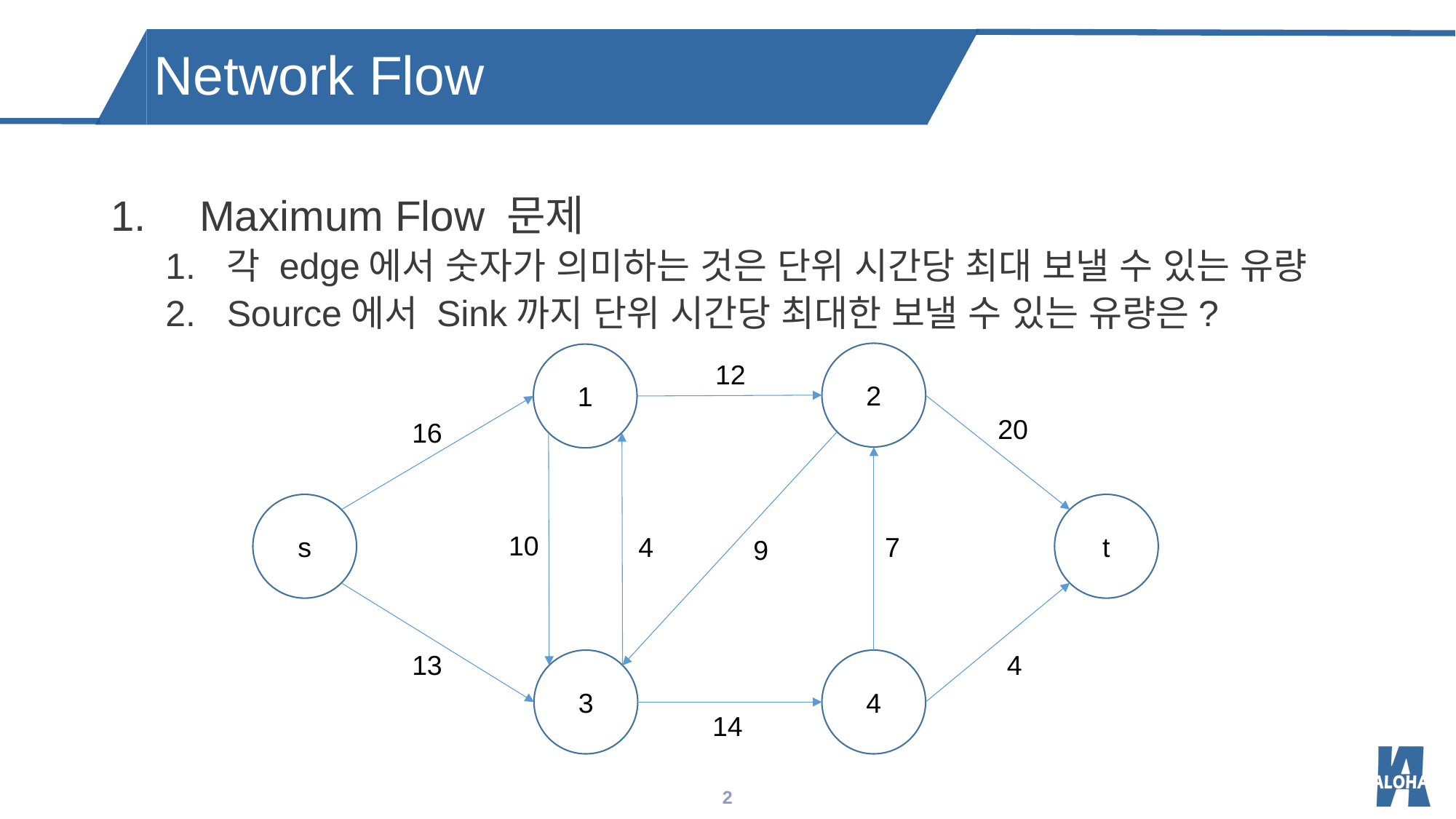

Network Flow
Maximum Flow 문제
각 edge에서 숫자가 의미하는 것은 단위 시간당 최대 보낼 수 있는 유량
Source에서 Sink까지 단위 시간당 최대한 보낼 수 있는 유량은?
2
1
12
20
16
s
t
10
4
7
9
13
4
3
4
14
2